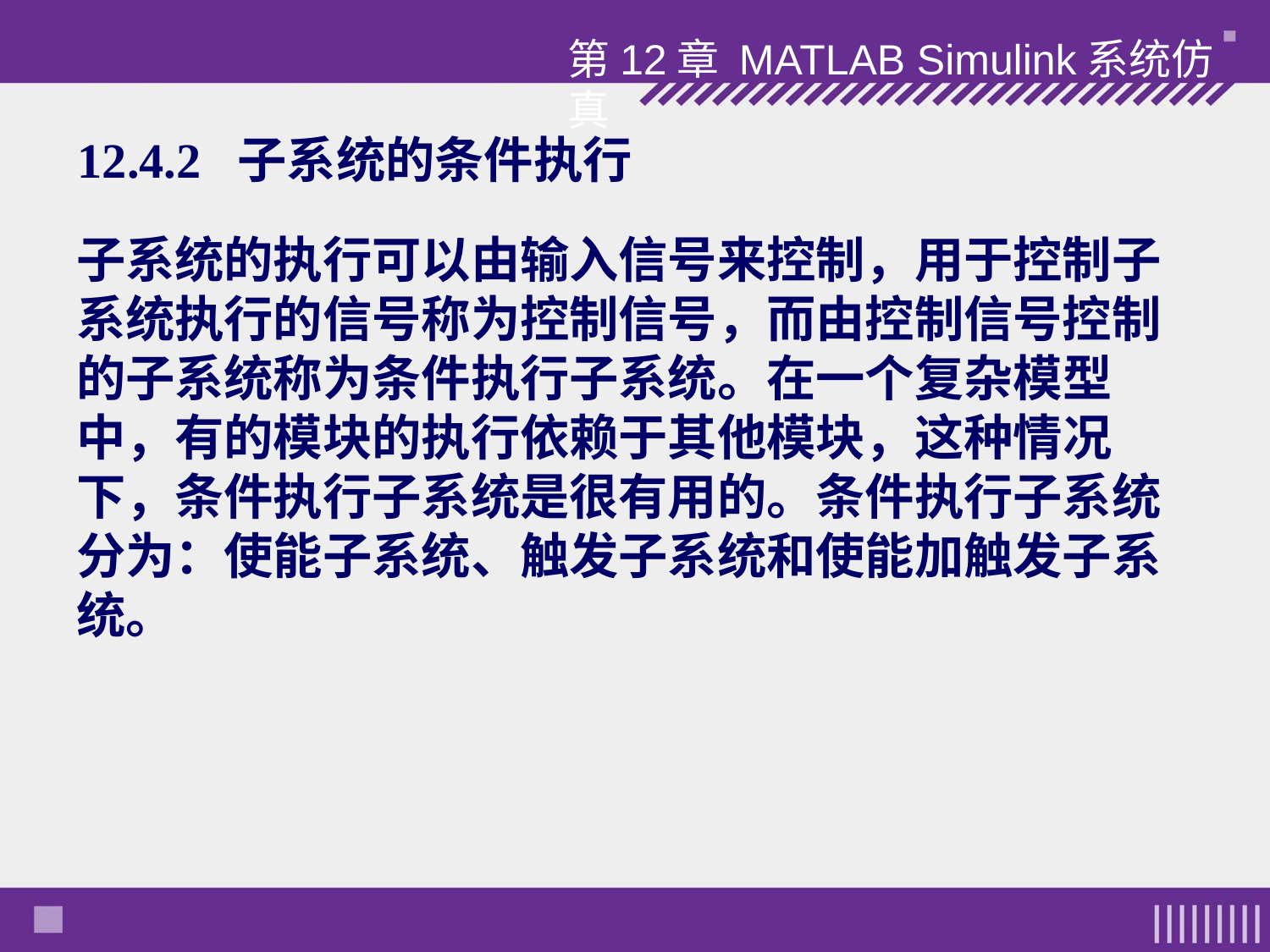

第12章 MATLAB Simulink系统仿真
# 12.4.2  子系统的条件执行
子系统的执行可以由输入信号来控制，用于控制子系统执行的信号称为控制信号，而由控制信号控制的子系统称为条件执行子系统。在一个复杂模型中，有的模块的执行依赖于其他模块，这种情况下，条件执行子系统是很有用的。条件执行子系统分为：使能子系统、触发子系统和使能加触发子系统。